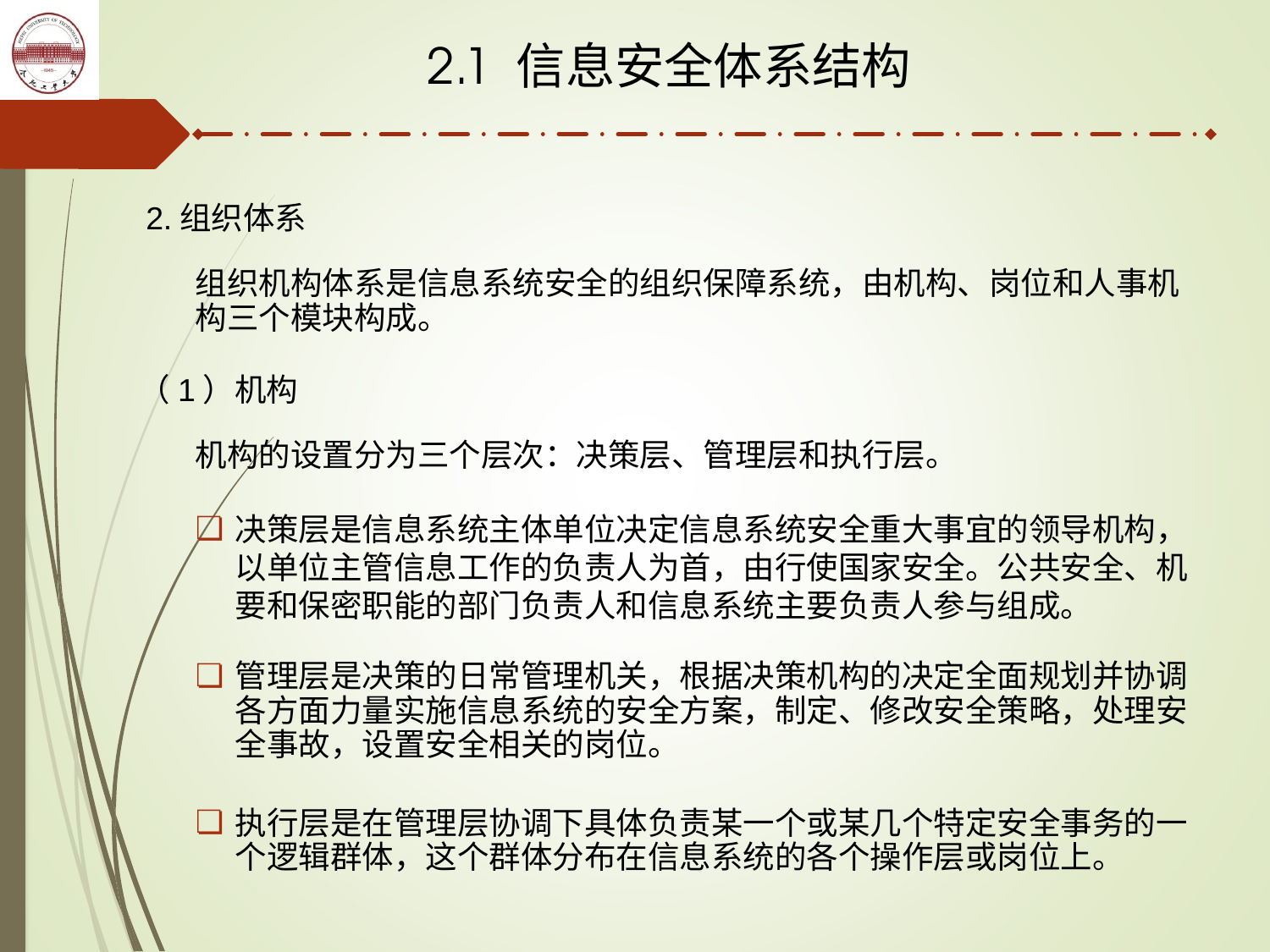

2.1 信息安全体系结构
2.组织体系
组织机构体系是信息系统安全的组织保障系统，由机构、岗位和人事机构三个模块构成。
（1）机构
机构的设置分为三个层次：决策层、管理层和执行层。
决策层是信息系统主体单位决定信息系统安全重大事宜的领导机构，以单位主管信息工作的负责人为首，由行使国家安全。公共安全、机要和保密职能的部门负责人和信息系统主要负责人参与组成。
管理层是决策的日常管理机关，根据决策机构的决定全面规划并协调各方面力量实施信息系统的安全方案，制定、修改安全策略，处理安全事故，设置安全相关的岗位。
执行层是在管理层协调下具体负责某一个或某几个特定安全事务的一个逻辑群体，这个群体分布在信息系统的各个操作层或岗位上。